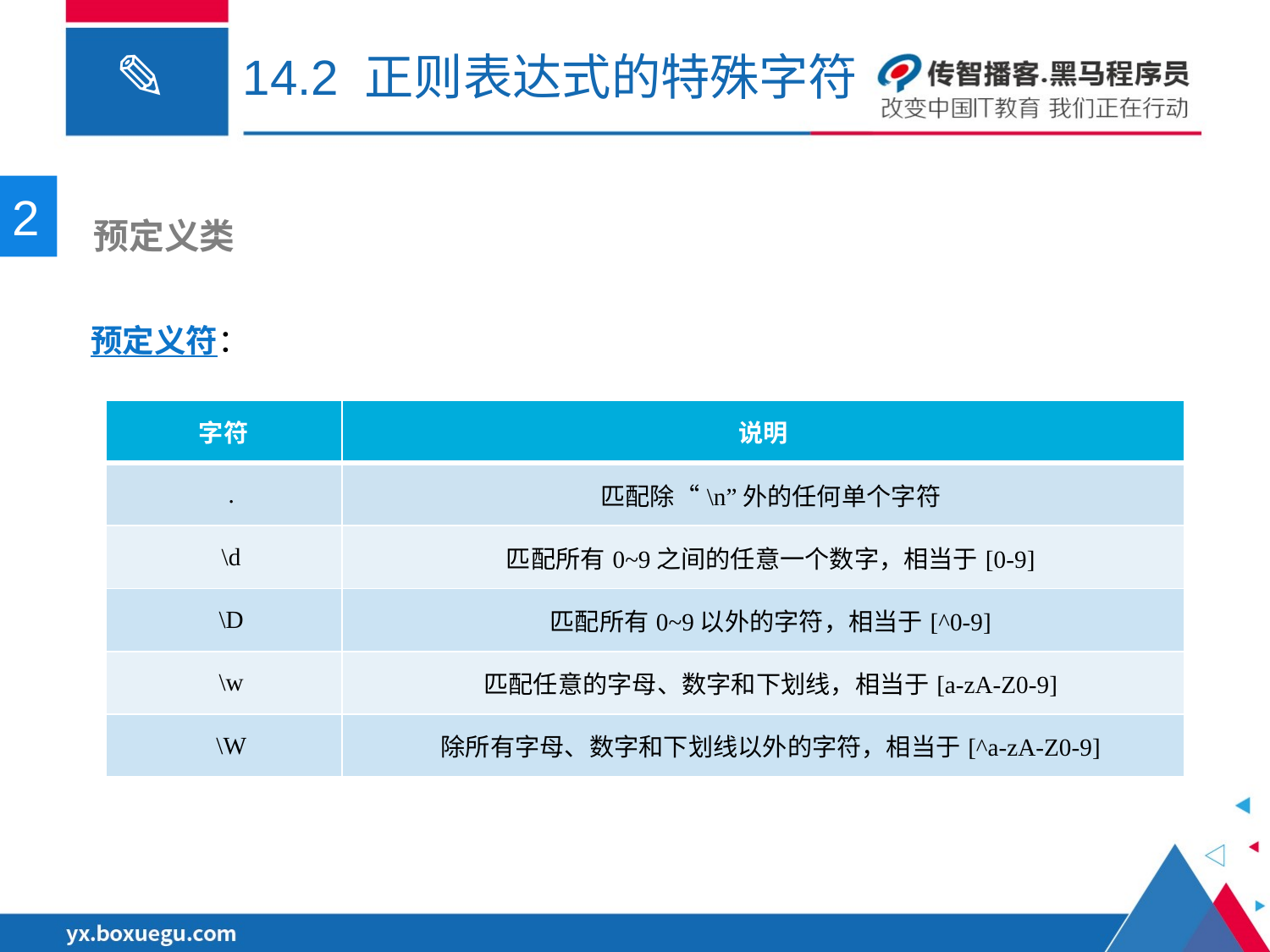

# 14.2 正则表达式的特殊字符

2
  预定义类
预定义符：
| 字符 | 说明 |
| --- | --- |
| . | 匹配除“\n”外的任何单个字符 |
| \d | 匹配所有0~9之间的任意一个数字，相当于[0-9] |
| \D | 匹配所有0~9以外的字符，相当于[^0-9] |
| \w | 匹配任意的字母、数字和下划线，相当于[a-zA-Z0-9] |
| \W | 除所有字母、数字和下划线以外的字符，相当于[^a-zA-Z0-9] |